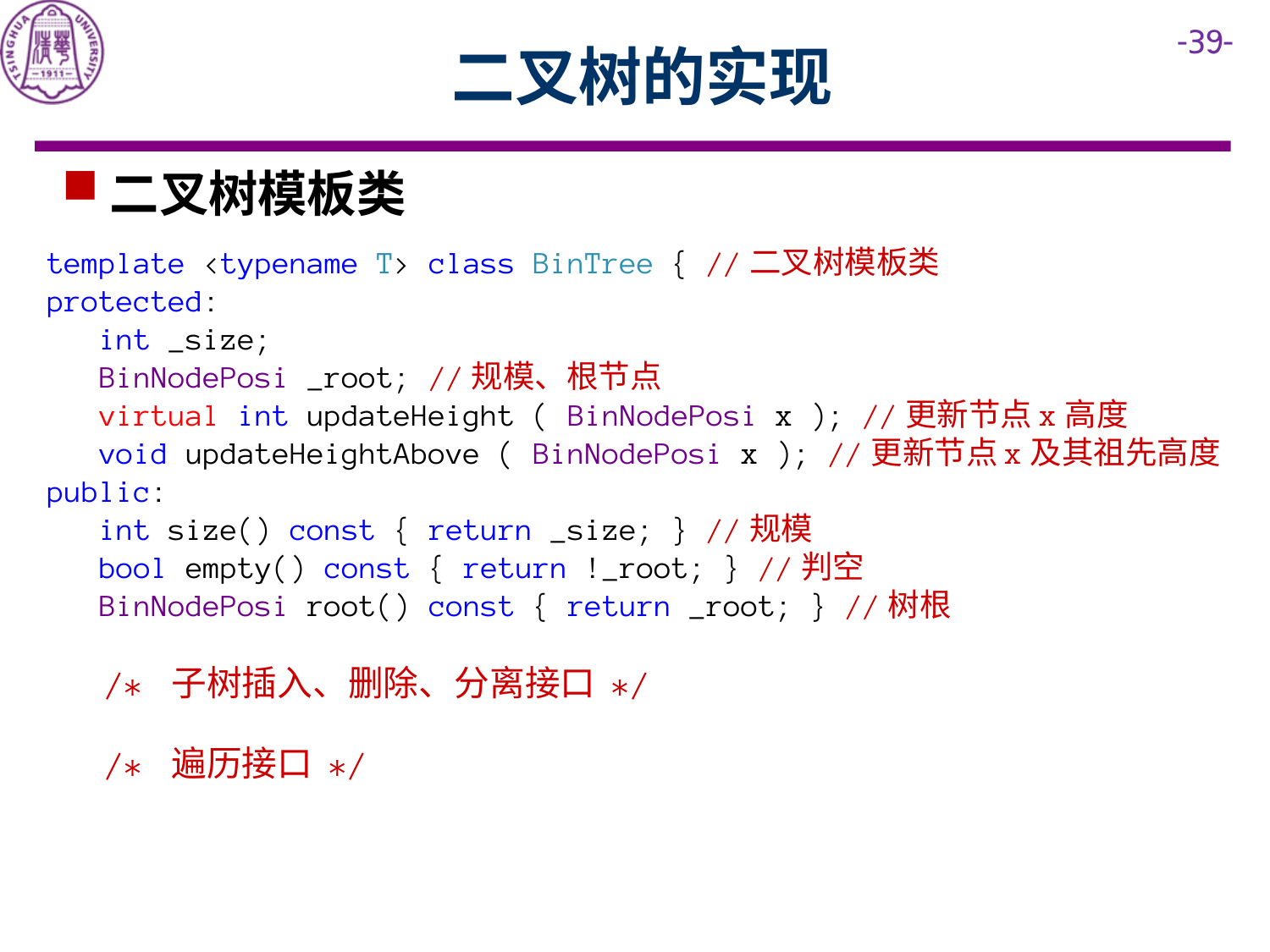

# 二叉树的实现
二叉树模板类
template <typename T> class BinTree { //二叉树模板类
protected:
   int _size;
   BinNodePosi _root; //规模、根节点
   virtual int updateHeight ( BinNodePosi x ); //更新节点x高度
   void updateHeightAbove ( BinNodePosi x ); //更新节点x及其祖先高度
public:
   int size() const { return _size; } //规模
   bool empty() const { return !_root; } //判空
   BinNodePosi root() const { return _root; } //树根

   /* 子树插入、删除、分离接口 */

   /* 遍历接口 */